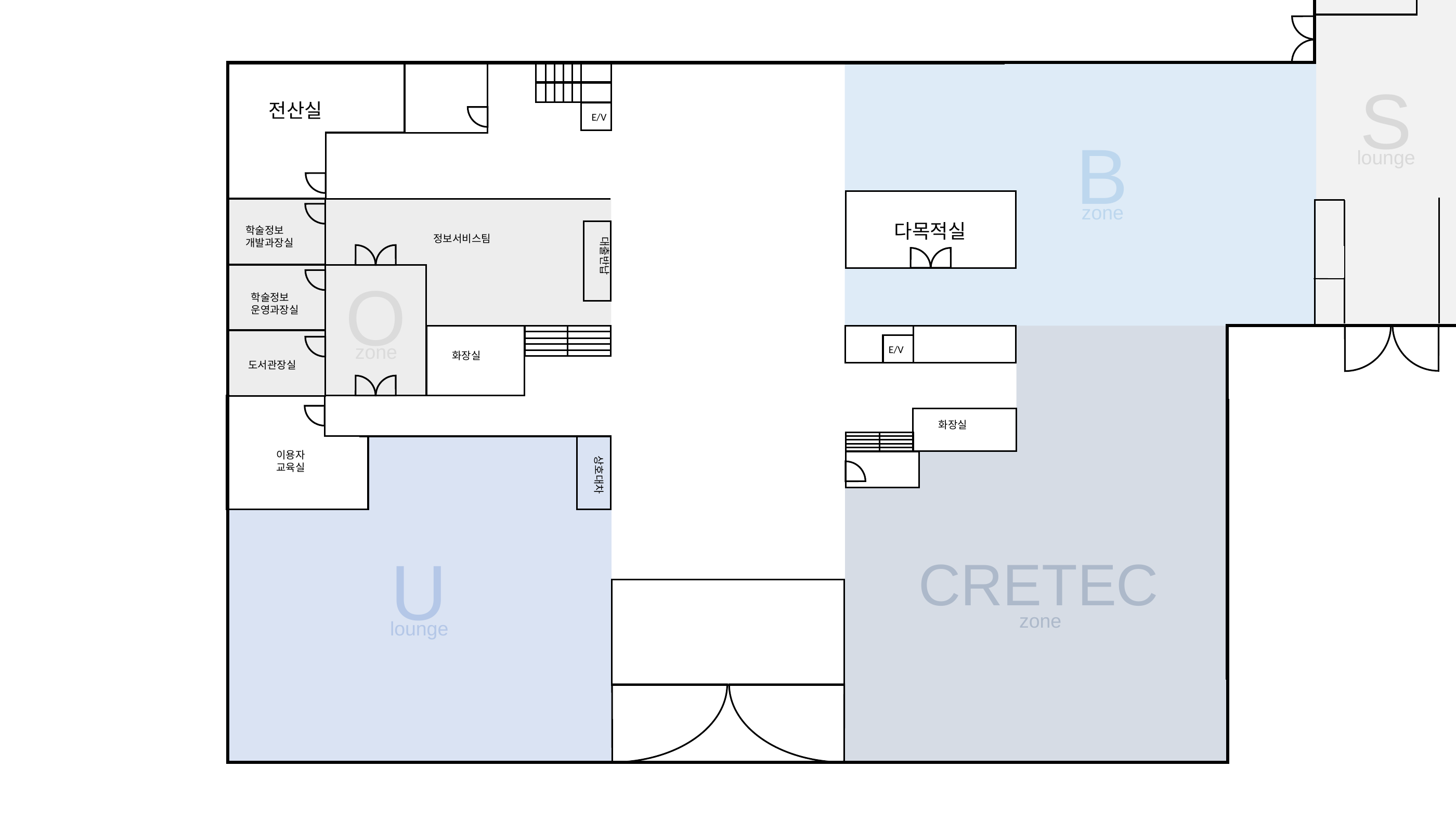

S

전산실

E/V
B
lounge

zone

다목적실
학술정보
개발과장실

정보서비스팀
대출반납

O

학술정보
운영과장실

zone
E/V
화장실
도서관장실

화장실

이용자
교육실
상호대차

U
CRETEC

zone

lounge